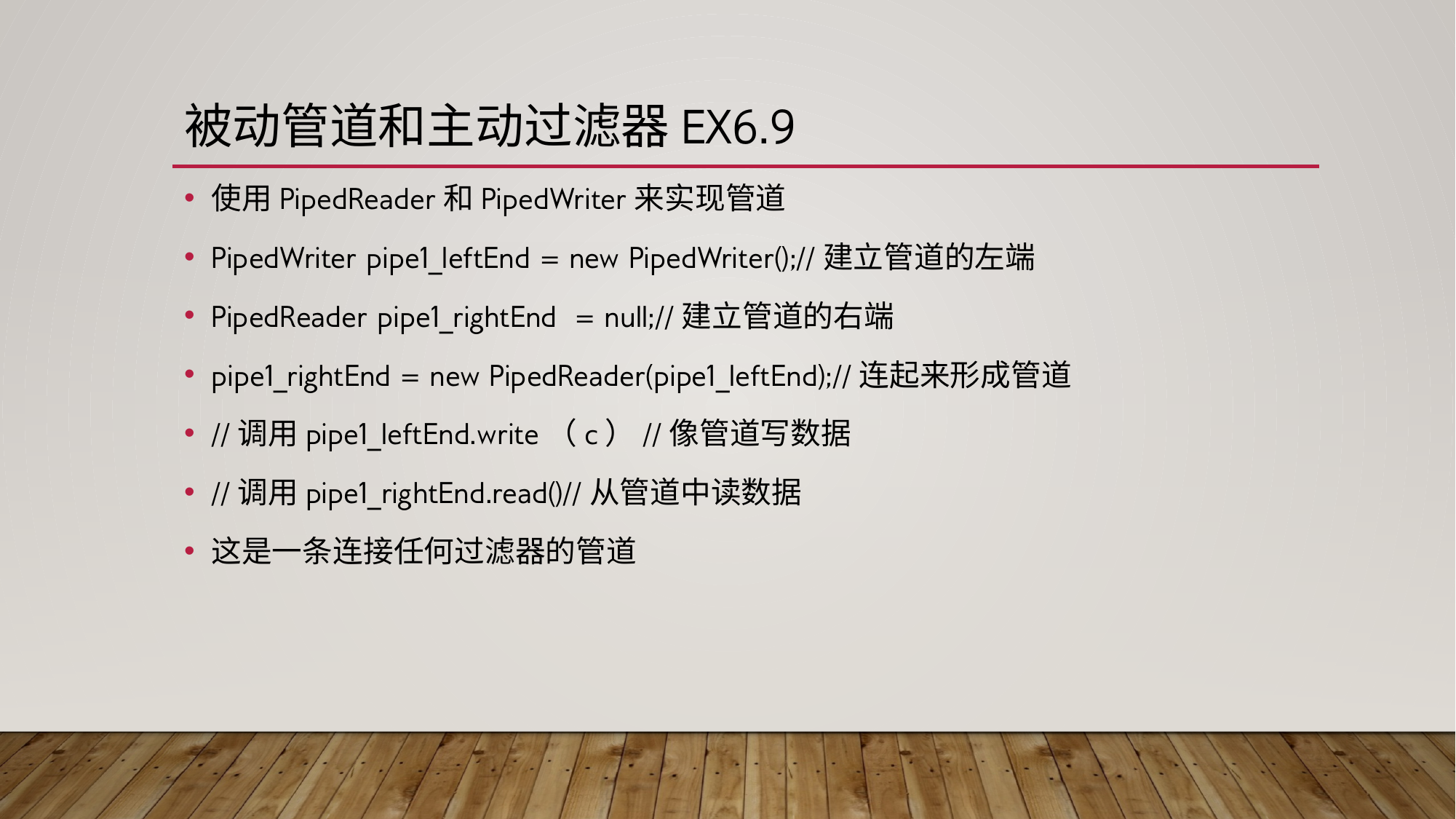

# 被动管道和主动过滤器Ex6.9
使用PipedReader和PipedWriter来实现管道
PipedWriter pipe1_leftEnd = new PipedWriter();//建立管道的左端
PipedReader pipe1_rightEnd  = null;//建立管道的右端
pipe1_rightEnd = new PipedReader(pipe1_leftEnd);//连起来形成管道
//调用pipe1_leftEnd.write（c）//像管道写数据
//调用pipe1_rightEnd.read()//从管道中读数据
这是一条连接任何过滤器的管道